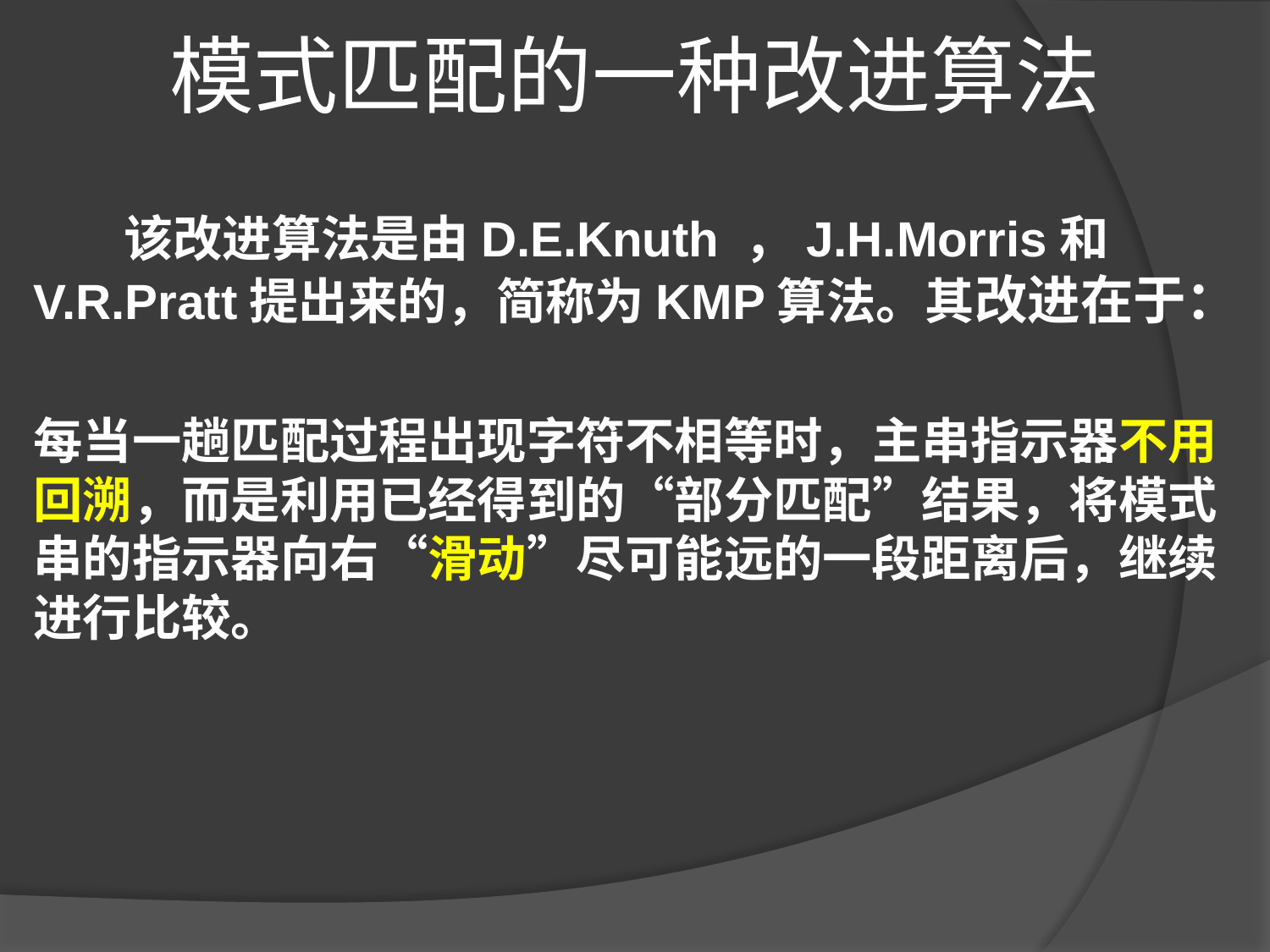

模式匹配的一种改进算法
# 该改进算法是由D.E.Knuth ，J.H.Morris和 V.R.Pratt提出来的，简称为KMP算法。其改进在于：

每当一趟匹配过程出现字符不相等时，主串指示器不用回溯，而是利用已经得到的“部分匹配”结果，将模式串的指示器向右“滑动”尽可能远的一段距离后，继续进行比较。